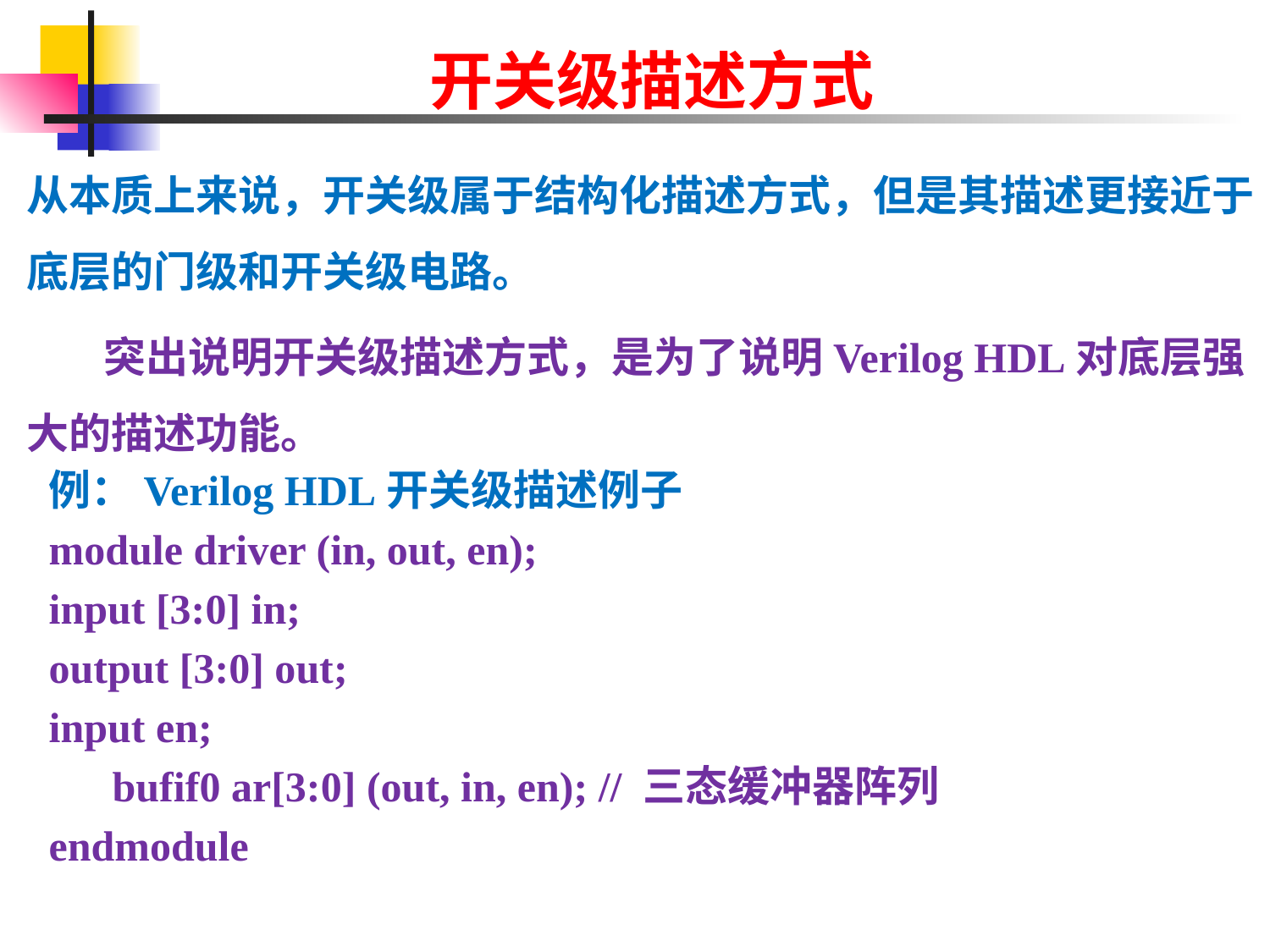

# 开关级描述方式
从本质上来说，开关级属于结构化描述方式，但是其描述更接近于底层的门级和开关级电路。
       突出说明开关级描述方式，是为了说明Verilog HDL对底层强大的描述功能。

例：Verilog HDL开关级描述例子
module driver (in, out, en);
input [3:0] in;
output [3:0] out;
input en;
      bufif0 ar[3:0] (out, in, en); // 三态缓冲器阵列
endmodule